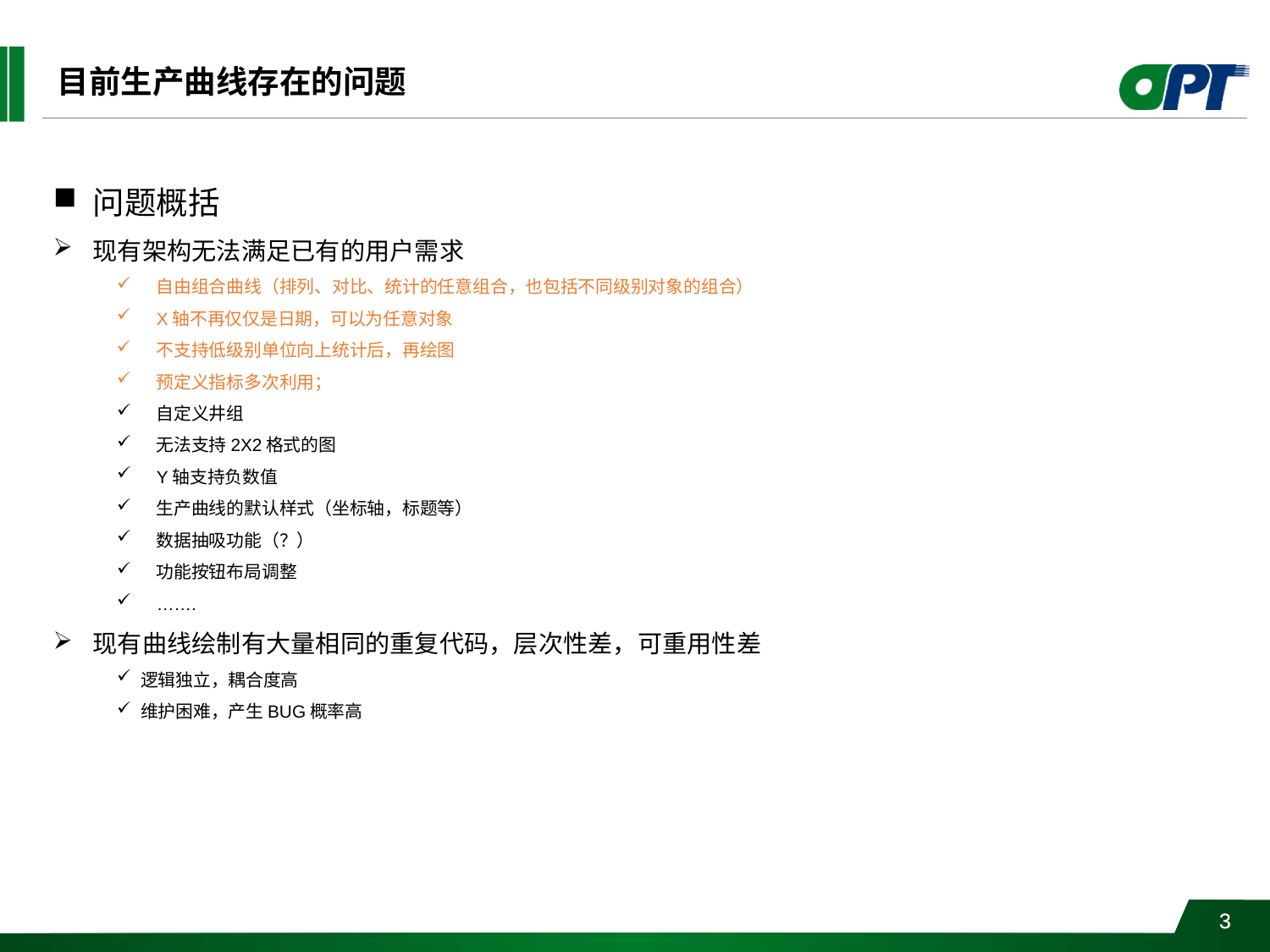

目前生产曲线存在的问题
问题概括
现有架构无法满足已有的用户需求
自由组合曲线（排列、对比、统计的任意组合，也包括不同级别对象的组合）
X轴不再仅仅是日期，可以为任意对象
不支持低级别单位向上统计后，再绘图
预定义指标多次利用；
自定义井组
无法支持2X2格式的图
Y轴支持负数值
生产曲线的默认样式（坐标轴，标题等）
数据抽吸功能（？）
功能按钮布局调整
…….
现有曲线绘制有大量相同的重复代码，层次性差，可重用性差
逻辑独立，耦合度高
维护困难，产生BUG概率高

公司介绍